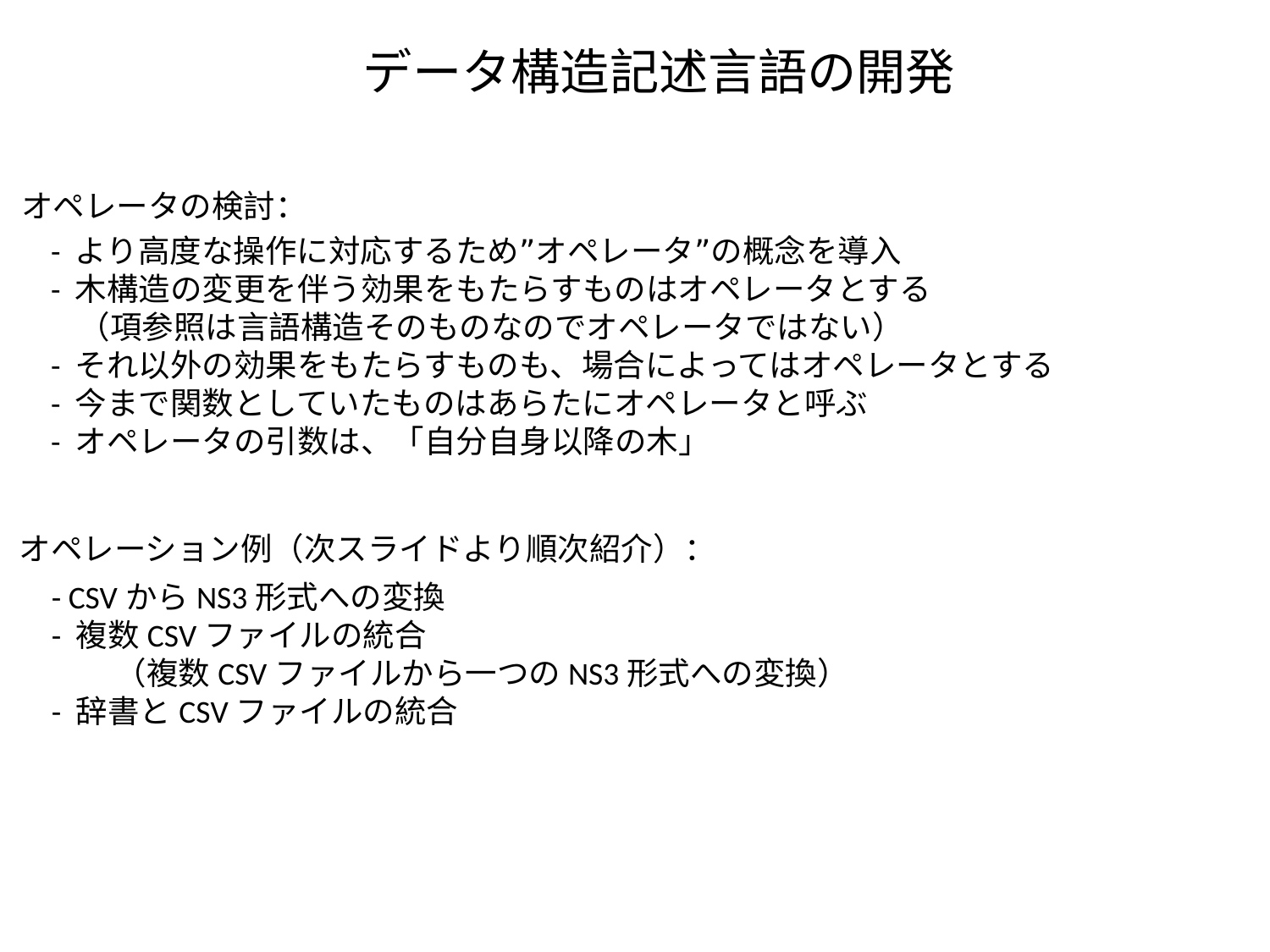

データ構造記述言語の開発
オペレータの検討：
- より高度な操作に対応するため”オペレータ”の概念を導入
- 木構造の変更を伴う効果をもたらすものはオペレータとする
  （項参照は言語構造そのものなのでオペレータではない）
- それ以外の効果をもたらすものも、場合によってはオペレータとする
- 今まで関数としていたものはあらたにオペレータと呼ぶ
- オペレータの引数は、「自分自身以降の木」
オペレーション例（次スライドより順次紹介）：
- CSVからNS3形式への変換
- 複数CSVファイルの統合
　　（複数CSVファイルから一つのNS3形式への変換）
- 辞書とCSVファイルの統合